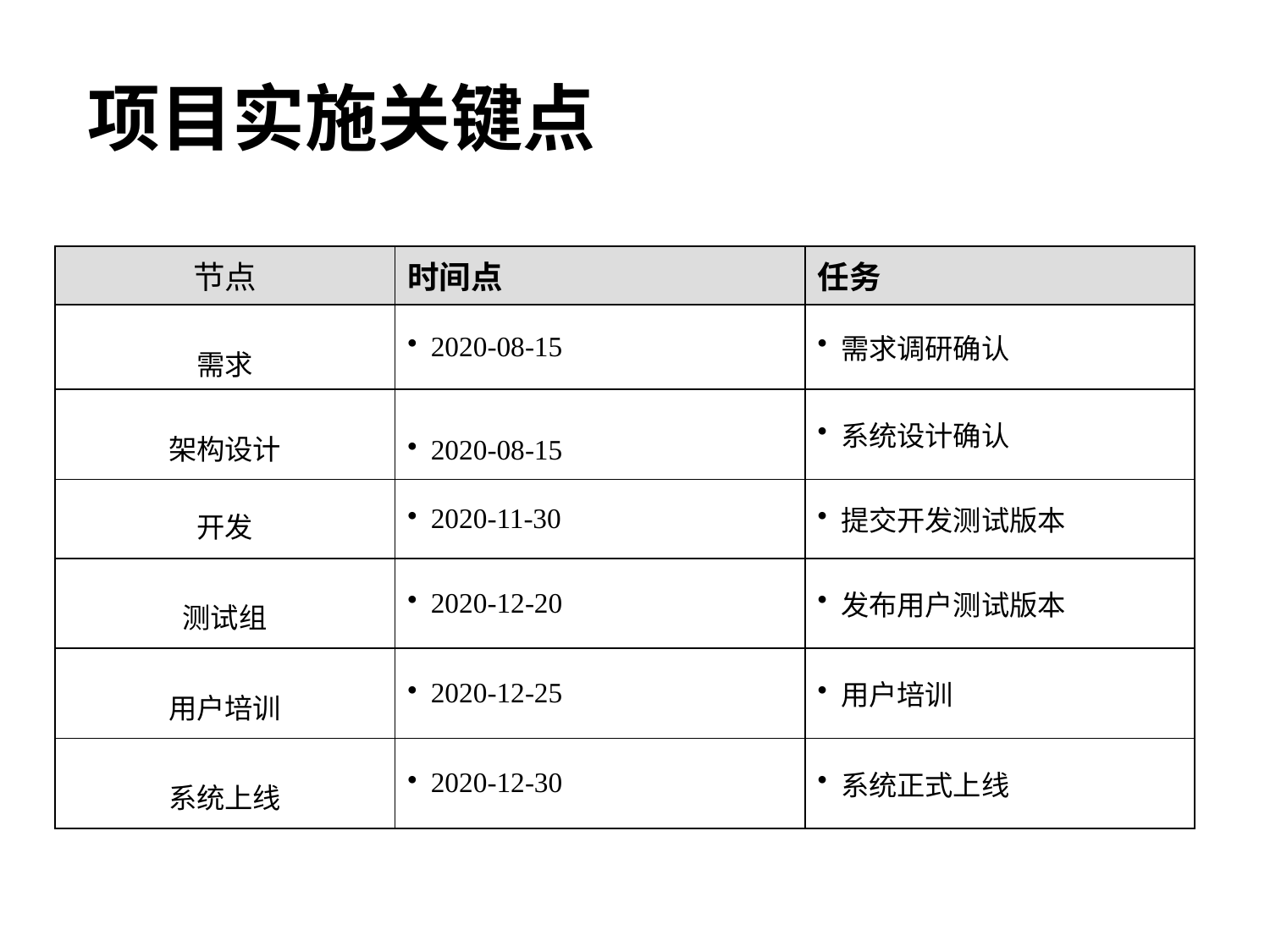

# 项目实施关键点
| 节点 | 时间点 | 任务 |
| --- | --- | --- |
| 需求 | 2020-08-15 | 需求调研确认 |
| 架构设计 | 2020-08-15 | 系统设计确认 |
| 开发 | 2020-11-30 | 提交开发测试版本 |
| 测试组 | 2020-12-20 | 发布用户测试版本 |
| 用户培训 | 2020-12-25 | 用户培训 |
| 系统上线 | 2020-12-30 | 系统正式上线 |